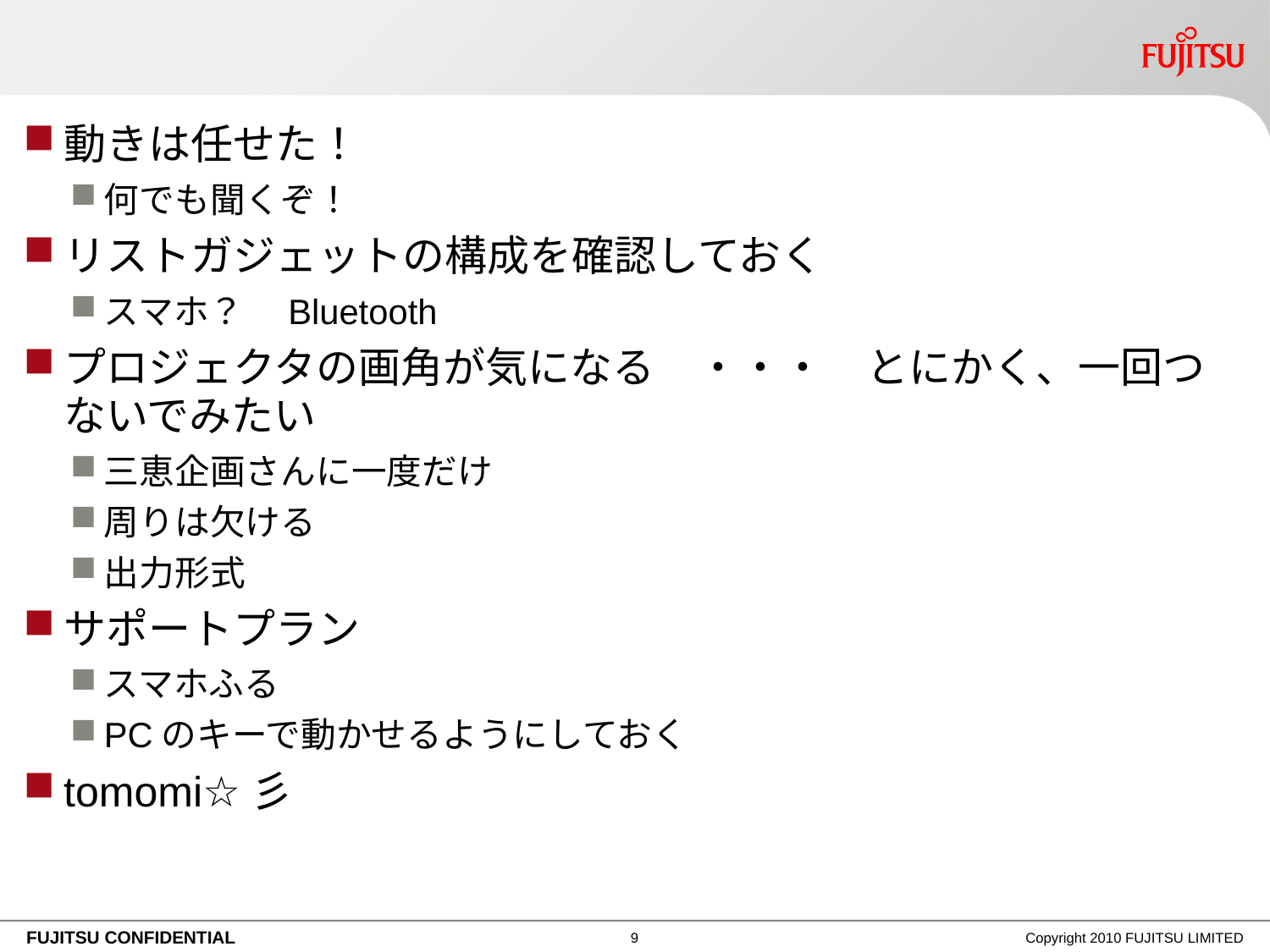

#
動きは任せた！
何でも聞くぞ！
リストガジェットの構成を確認しておく
スマホ？　Bluetooth
プロジェクタの画角が気になる　・・・　とにかく、一回つないでみたい
三恵企画さんに一度だけ
周りは欠ける
出力形式
サポートプラン
スマホふる
PCのキーで動かせるようにしておく
tomomi☆彡
9
Copyright 2010 FUJITSU LIMITED